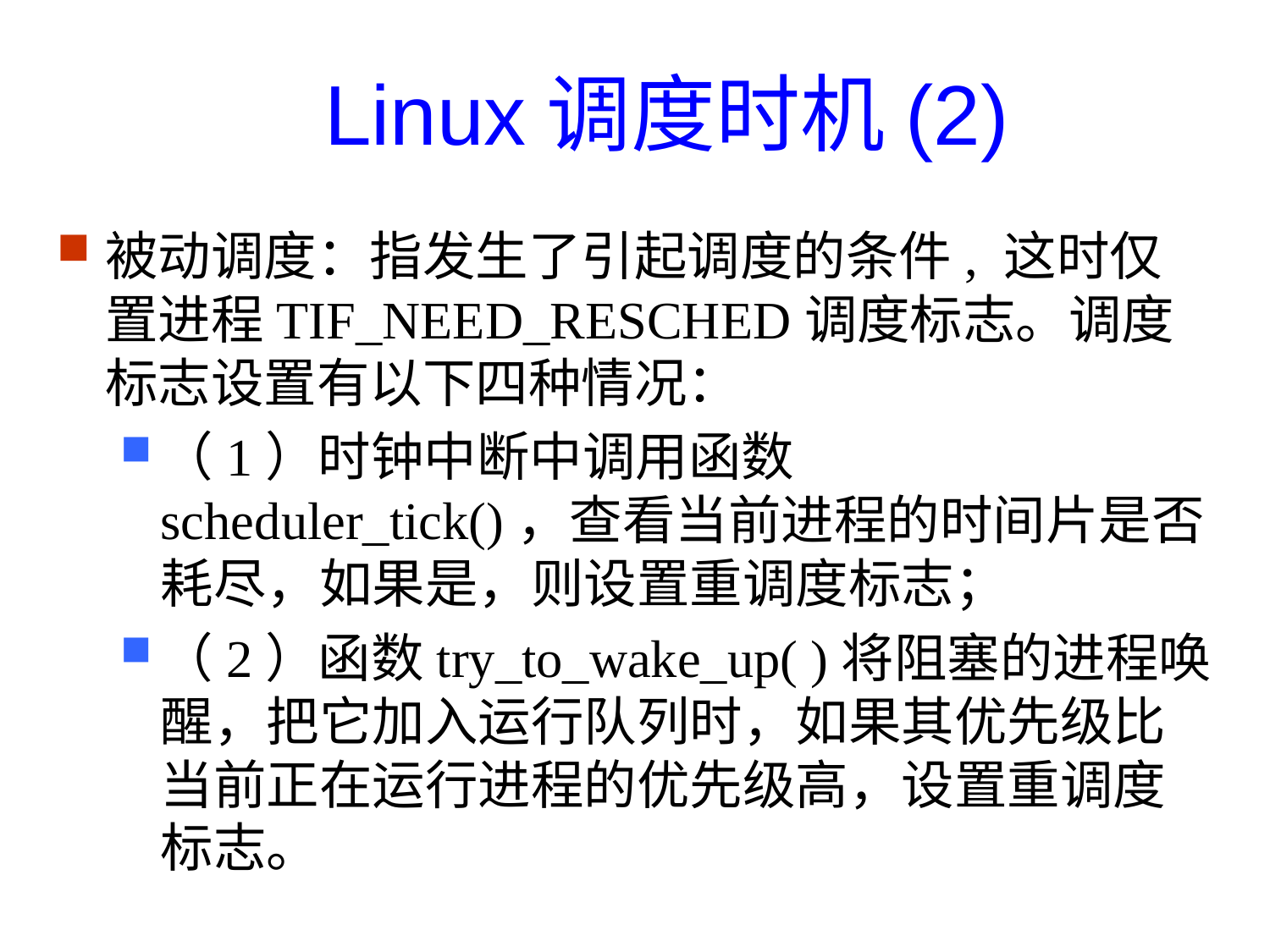

Linux调度时机(2)
被动调度：指发生了引起调度的条件, 这时仅置进程TIF_NEED_RESCHED调度标志。调度标志设置有以下四种情况：
（1）时钟中断中调用函数scheduler_tick()，查看当前进程的时间片是否耗尽，如果是，则设置重调度标志；
（2）函数try_to_wake_up( )将阻塞的进程唤醒，把它加入运行队列时，如果其优先级比当前正在运行进程的优先级高，设置重调度标志。